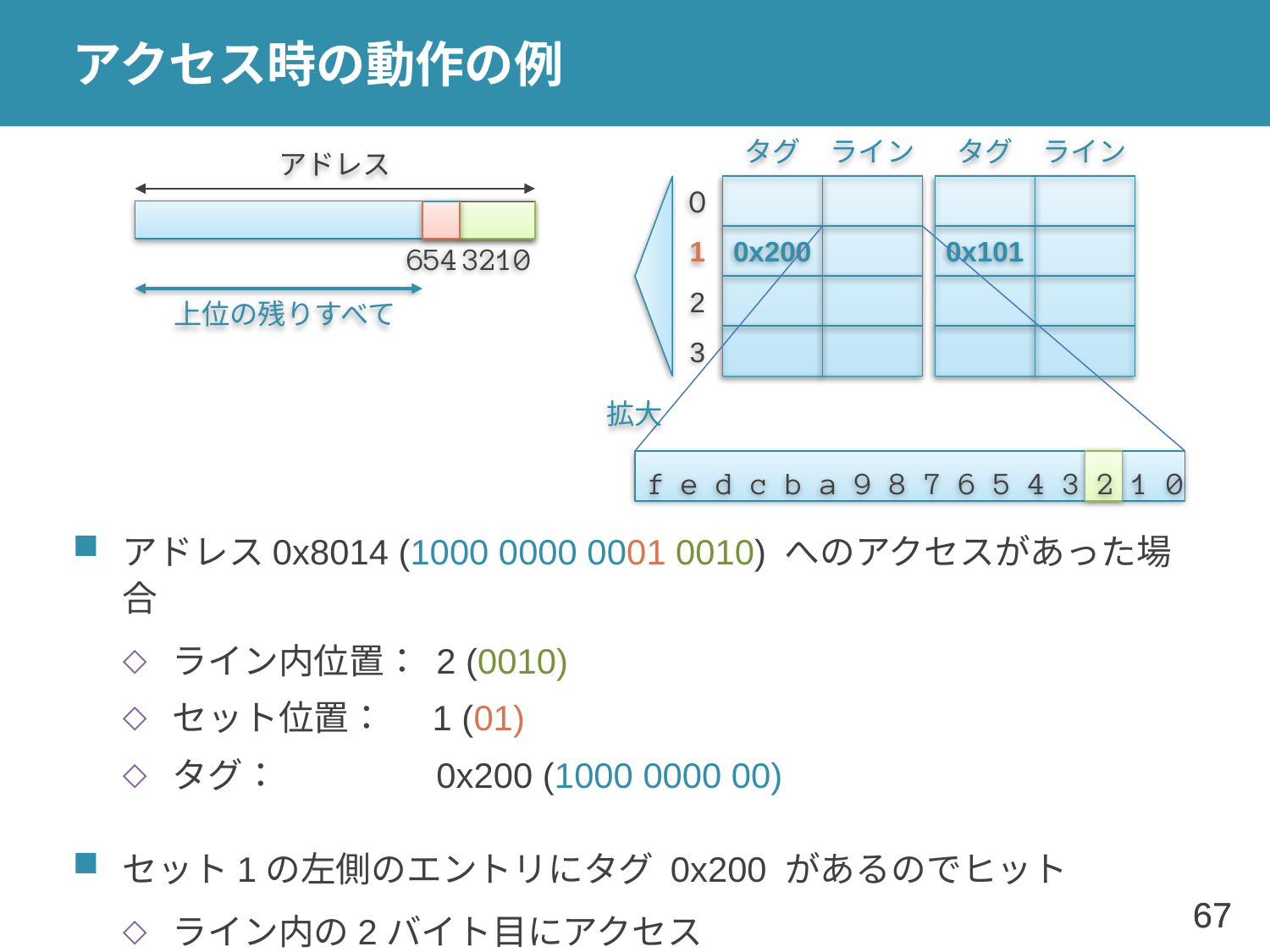

# アクセス時の動作の例
タグ
ライン
タグ
ライン
アドレス
０

1
0x200

0x101

6
54
3210

2

上位の残りすべて
3

拡大

f e d c b a 9 8 7 6 5 4 3 2 1 0
アドレス0x8014 (1000 0000 0001 0010) へのアクセスがあった場合
ライン内位置： 2 (0010)
セット位置：     1 (01)
タグ：　　　　 0x200 (1000 0000 00)
セット1の左側のエントリにタグ 0x200 があるのでヒット
ライン内の2バイト目にアクセス